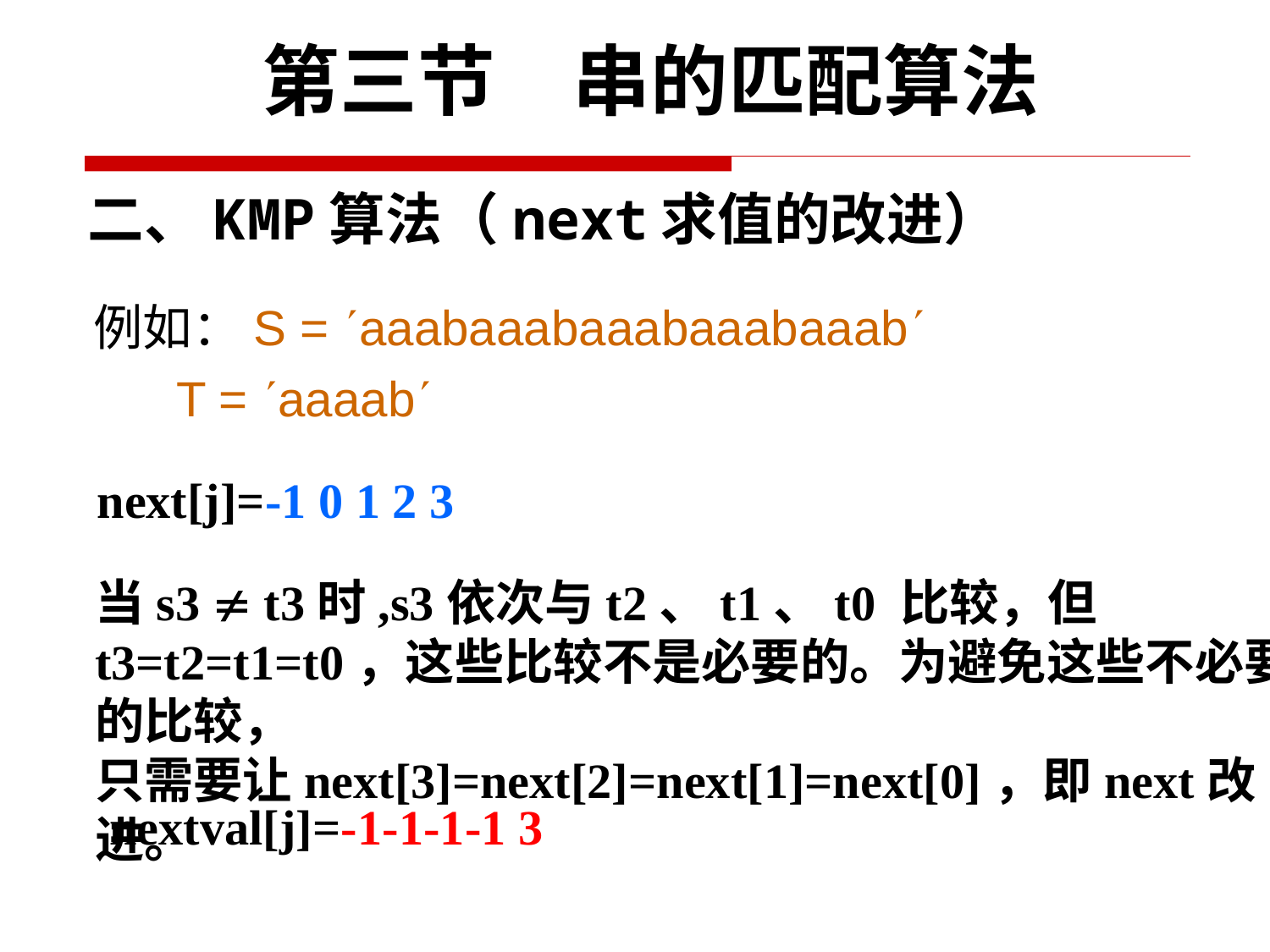

第三节　串的匹配算法
二、KMP算法（next求值的改进）
例如：S = ′aaabaaabaaabaaabaaab′
      T = ′aaaab′
next[j]=-1 0 1 2 3
当s3 ≠ t3时,s3依次与t2、t1、t0 比较，但t3=t2=t1=t0，这些比较不是必要的。为避免这些不必要的比较，
只需要让next[3]=next[2]=next[1]=next[0]，即next改进。
nextval[j]=-1-1-1-1 3